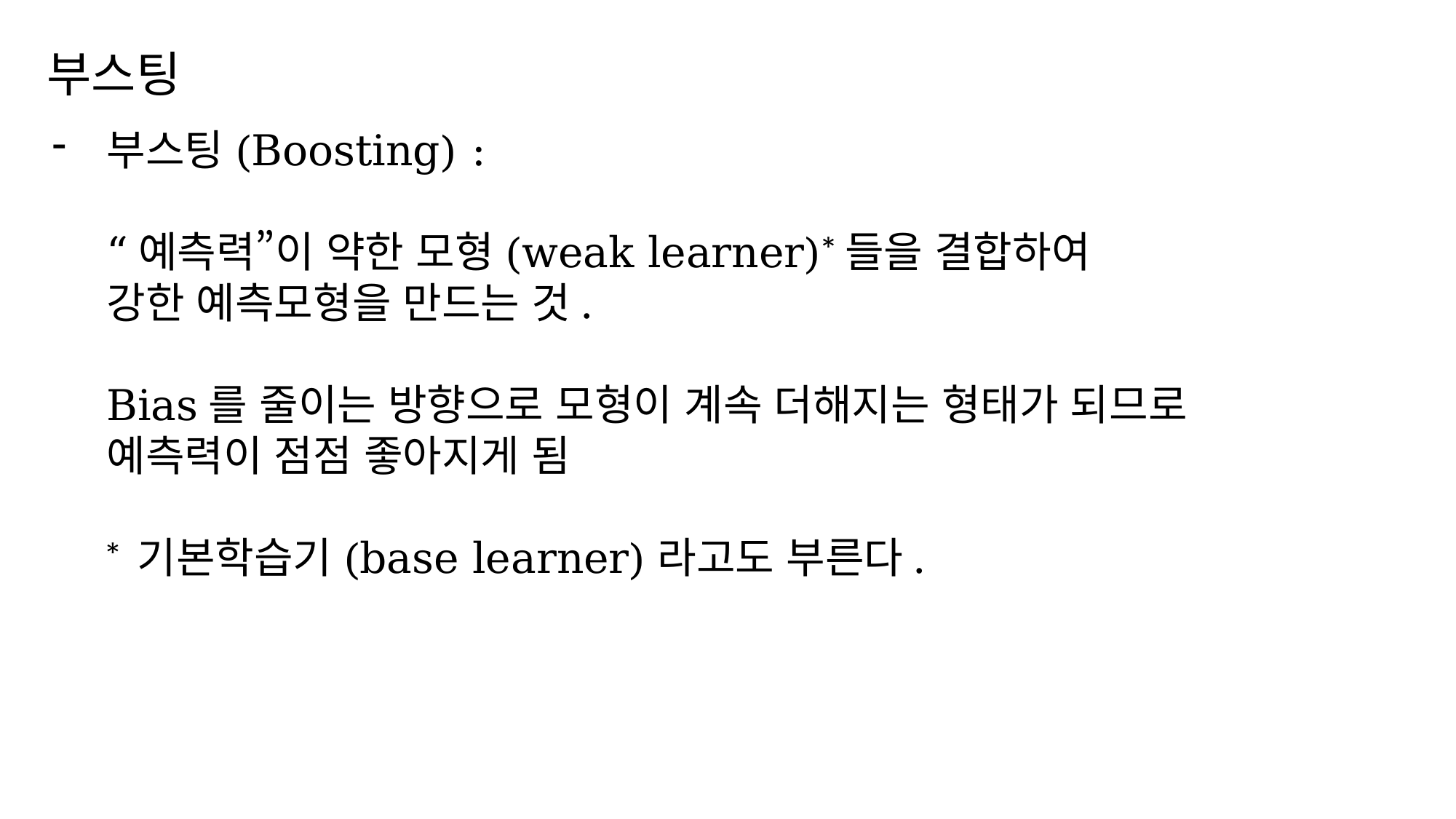

부스팅
부스팅(Boosting) :
“예측력”이 약한 모형(weak learner)*들을 결합하여
강한 예측모형을 만드는 것.
Bias를 줄이는 방향으로 모형이 계속 더해지는 형태가 되므로
예측력이 점점 좋아지게 됨
* 기본학습기(base learner)라고도 부른다.